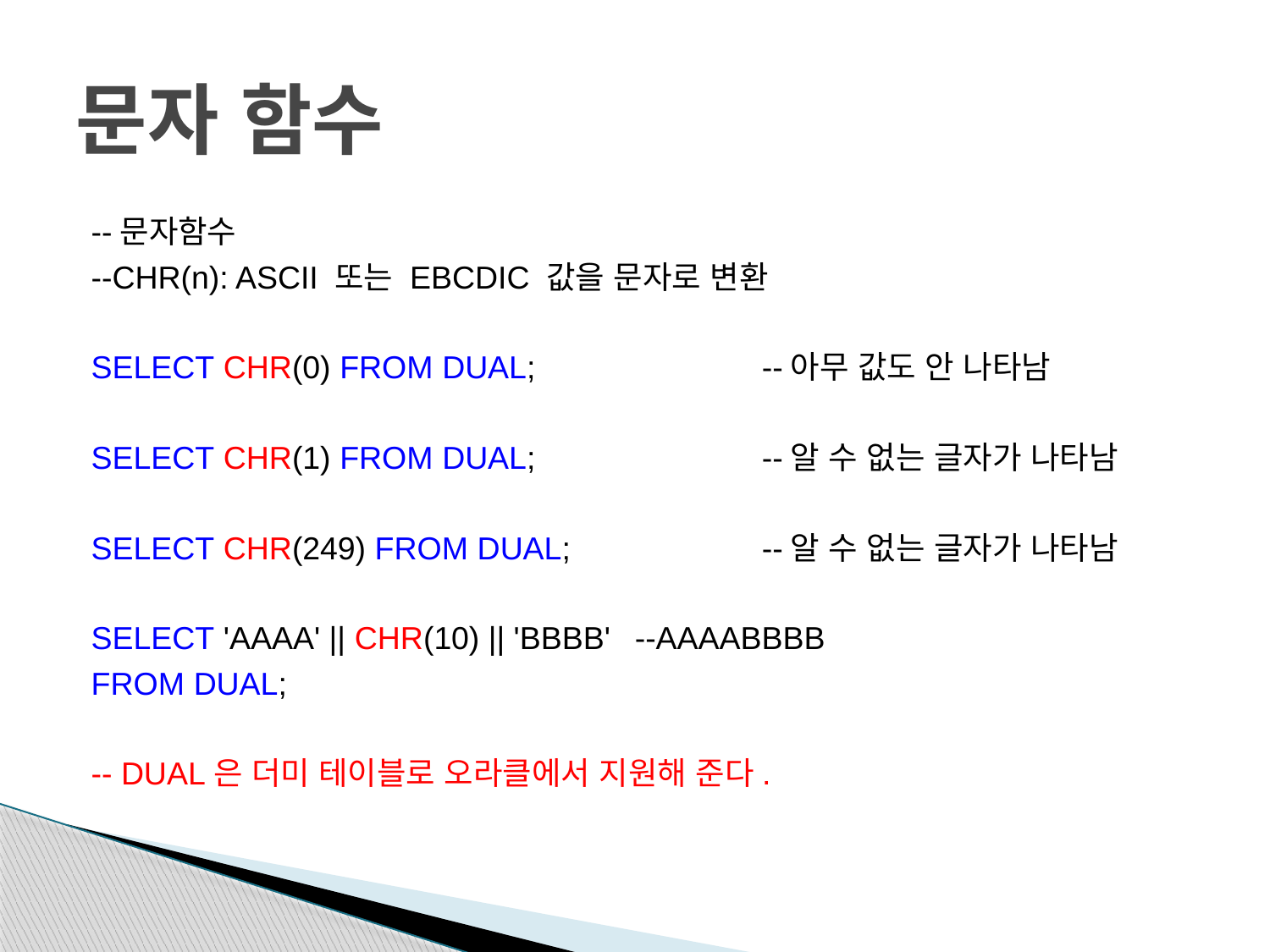

# 문자 함수
--문자함수
--CHR(n): ASCII 또는 EBCDIC 값을 문자로 변환

SELECT CHR(0) FROM DUAL;		--아무 값도 안 나타남

SELECT CHR(1) FROM DUAL;		--알 수 없는 글자가 나타남

SELECT CHR(249) FROM DUAL;		--알 수 없는 글자가 나타남

SELECT 'AAAA' || CHR(10) || 'BBBB'	--AAAABBBB
FROM DUAL;

-- DUAL은 더미 테이블로 오라클에서 지원해 준다.